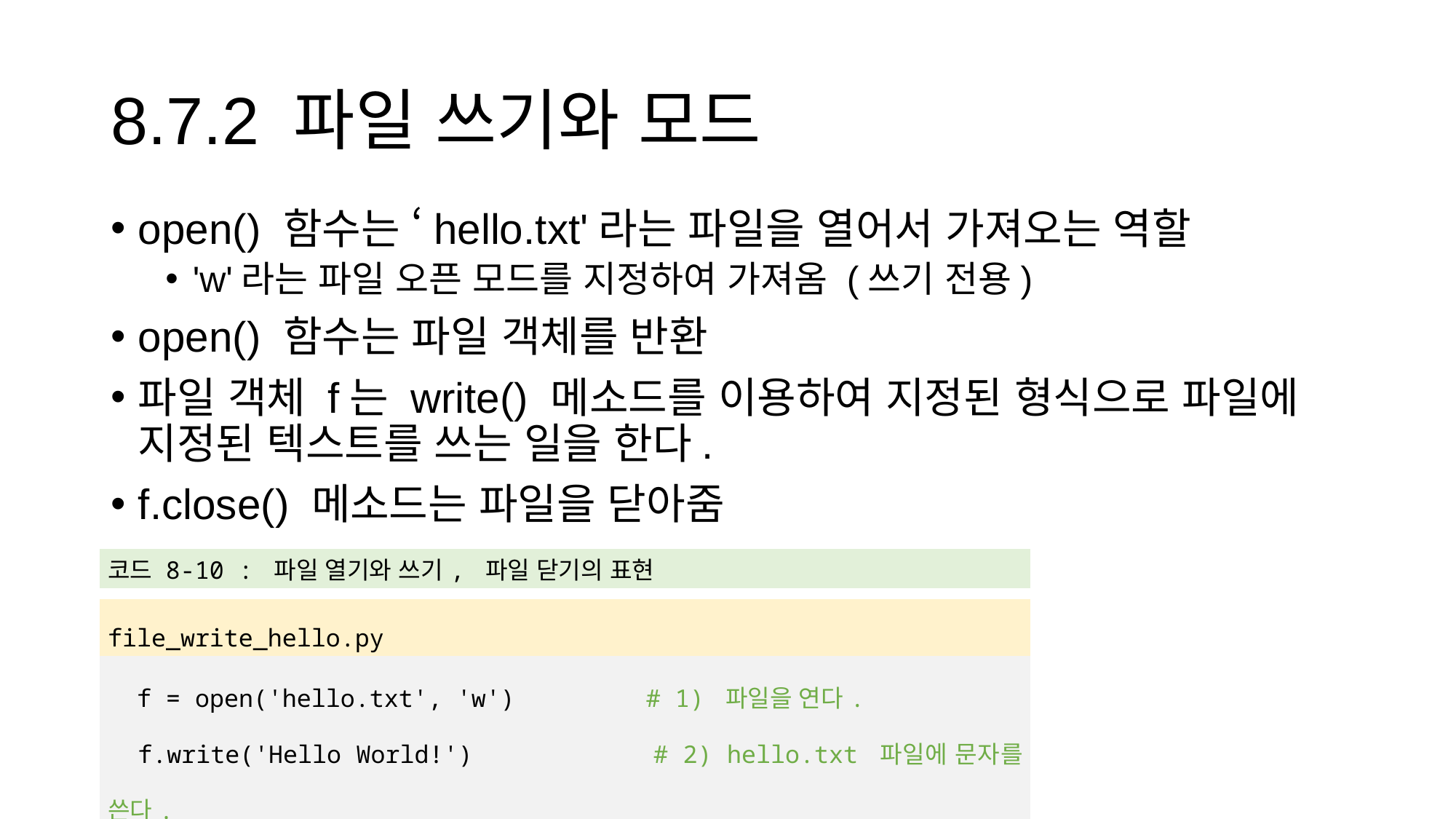

# 8.7.2 파일 쓰기와 모드
open() 함수는 ‘hello.txt'라는 파일을 열어서 가져오는 역할
'w'라는 파일 오픈 모드를 지정하여 가져옴 (쓰기 전용)
open() 함수는 파일 객체를 반환
파일 객체 f는 write() 메소드를 이용하여 지정된 형식으로 파일에 지정된 텍스트를 쓰는 일을 한다.
f.close() 메소드는 파일을 닫아줌

| 코드 8-10 : 파일 열기와 쓰기, 파일 닫기의 표현 |
| --- |
|  |
| file\_write\_hello.py |
| f = open('hello.txt', 'w') # 1) 파일을 연다. f.write('Hello World!') # 2) hello.txt 파일에 문자를 쓴다. f.close() # 3) 파일을 닫는다. |